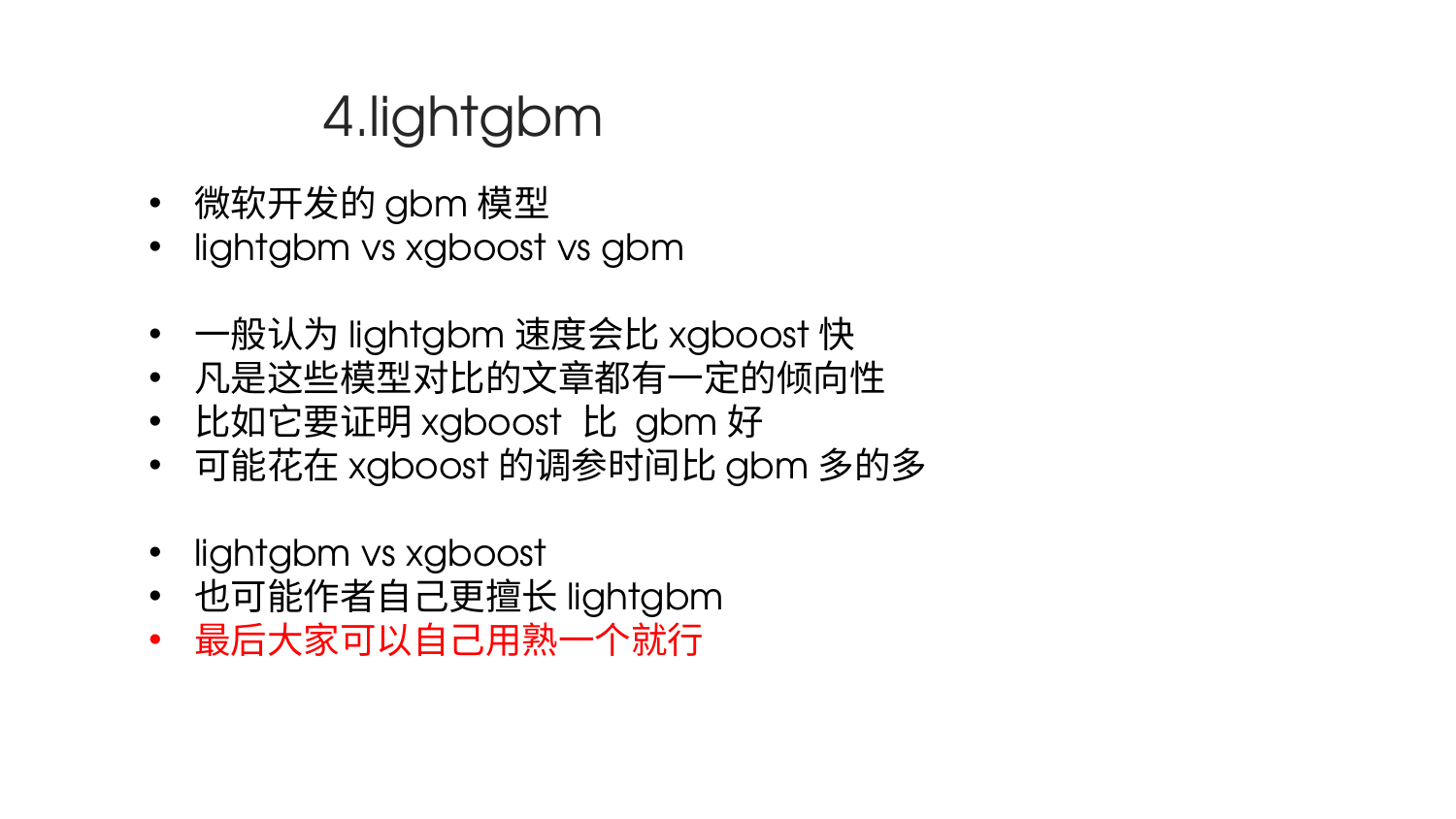

# 4.lightgbm
微软开发的gbm模型
lightgbm vs xgboost vs gbm

一般认为lightgbm速度会比xgboost快
凡是这些模型对比的文章都有一定的倾向性
比如它要证明xgboost 比 gbm好
可能花在xgboost的调参时间比gbm多的多

lightgbm vs xgboost
也可能作者自己更擅长lightgbm
最后大家可以自己用熟一个就行